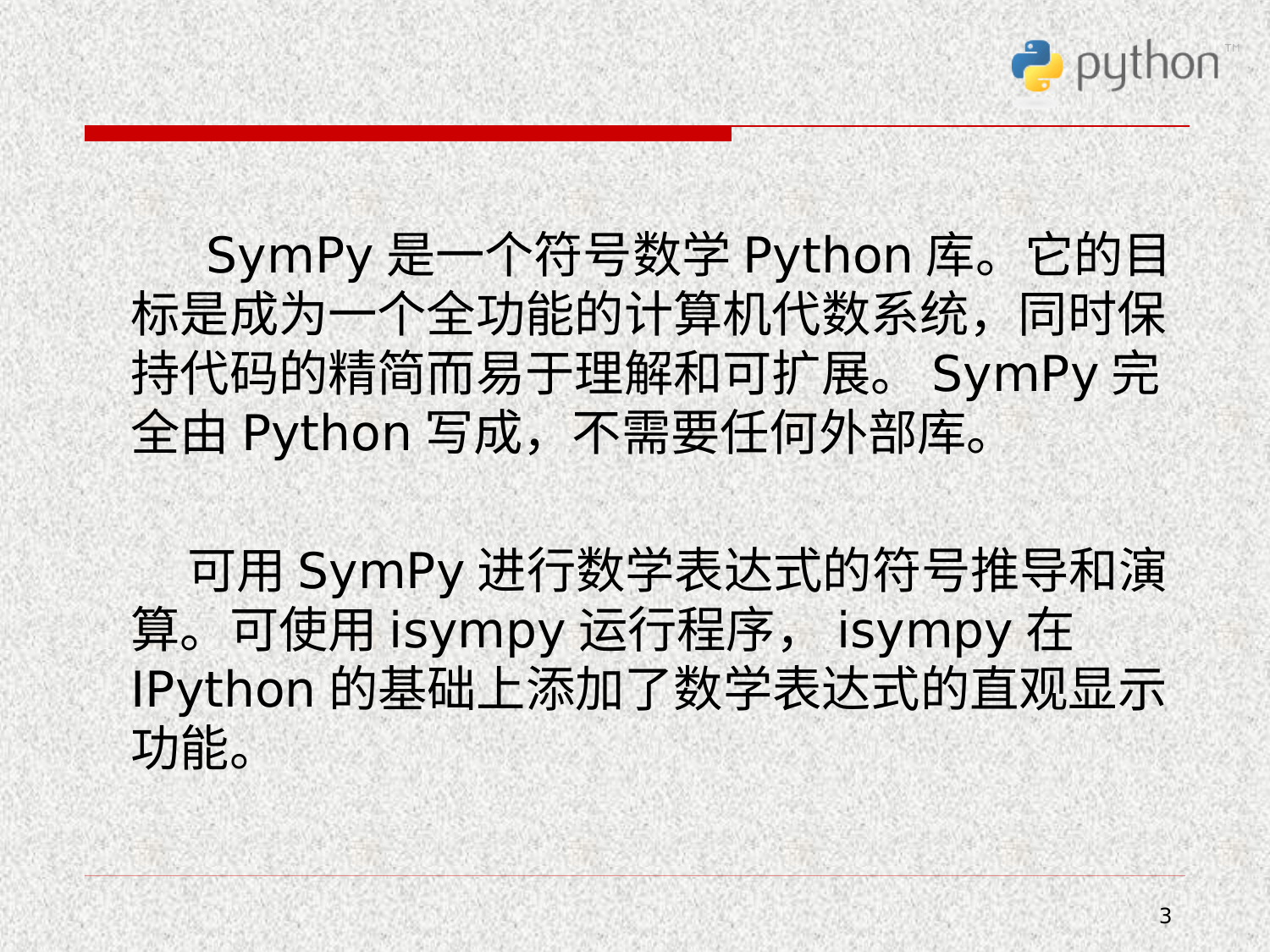

#

         SymPy是一个符号数学Python库。它的目标是成为一个全功能的计算机代数系统，同时保持代码的精简而易于理解和可扩展。SymPy完全由Python写成，不需要任何外部库。

          可用SymPy进行数学表达式的符号推导和演算。可使用isympy运行程序，isympy在 IPython的基础上添加了数学表达式的直观显示功能。

3